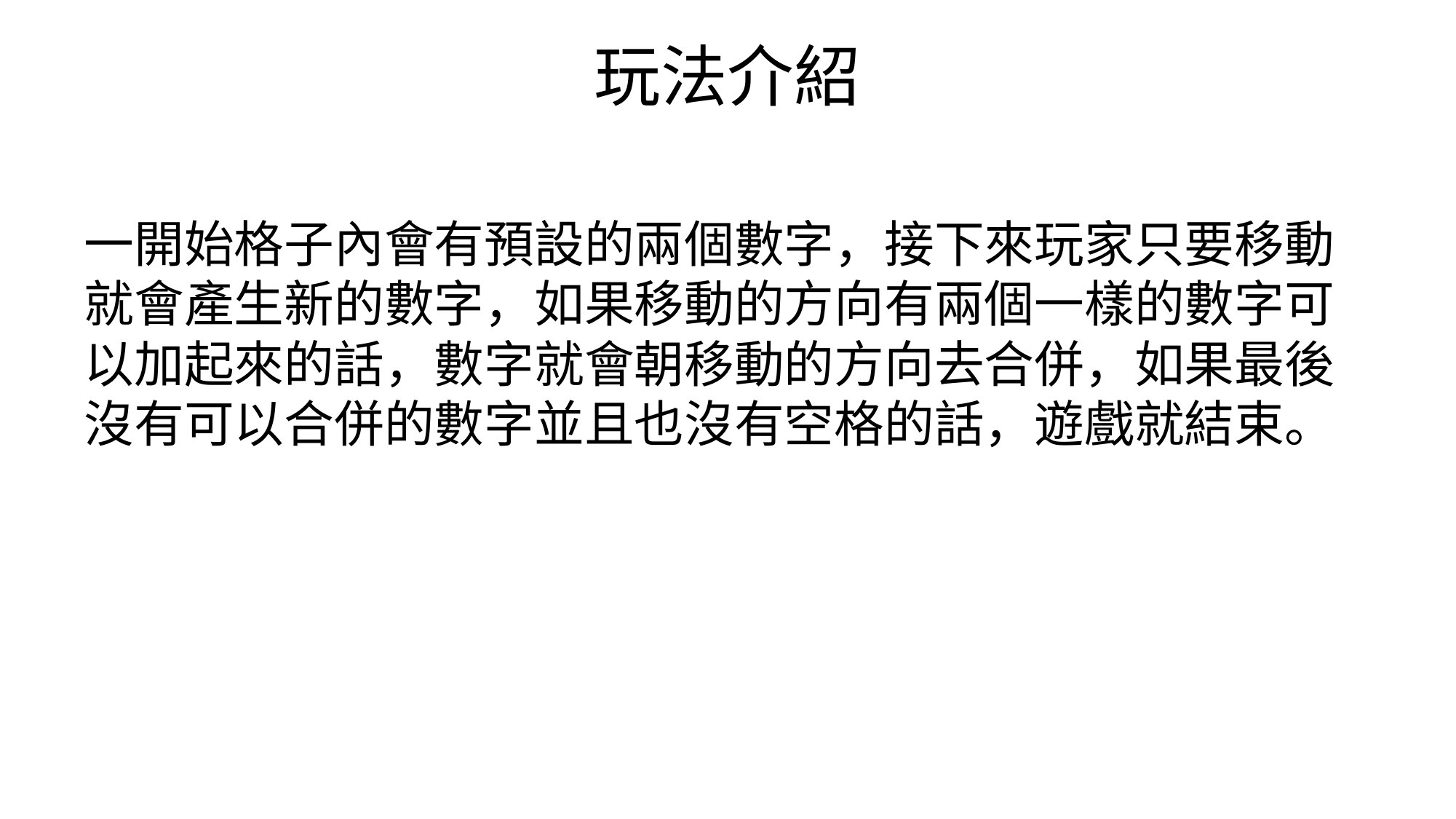

# 玩法介紹
一開始格子內會有預設的兩個數字，接下來玩家只要移動就會產生新的數字，如果移動的方向有兩個一樣的數字可以加起來的話，數字就會朝移動的方向去合併，如果最後沒有可以合併的數字並且也沒有空格的話，遊戲就結束。